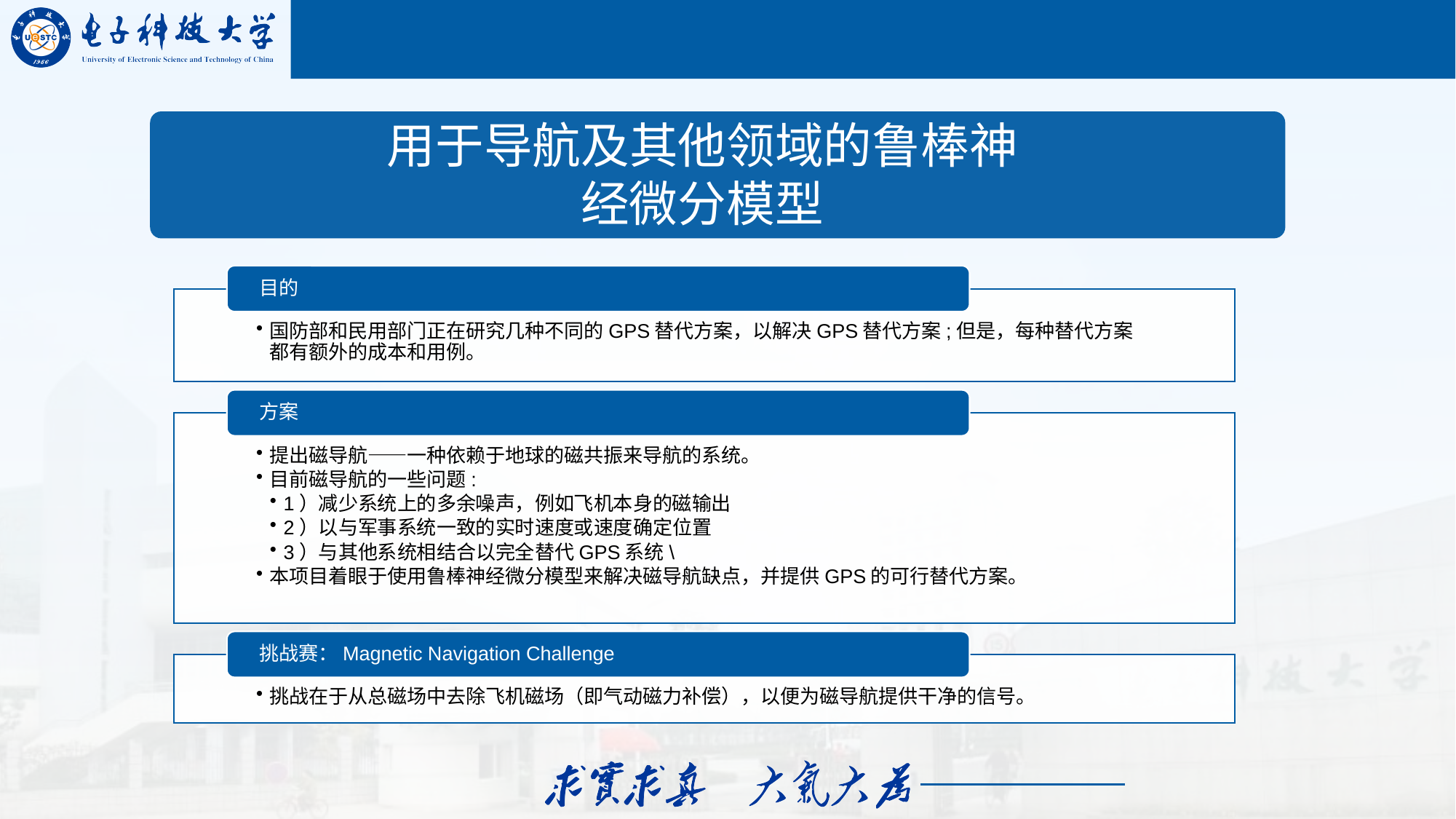

用于导航及其他领域的鲁棒神经微分模型

国防部和民用部门正在研究几种不同的GPS替代方案，以解决GPS替代方案;但是，每种替代方案都有额外的成本和用例。
目的
提出磁导航——一种依赖于地球的磁共振来导航的系统。
目前磁导航的一些问题:
1）减少系统上的多余噪声，例如飞机本身的磁输出
2）以与军事系统一致的实时速度或速度确定位置
3）与其他系统相结合以完全替代GPS系统\
本项目着眼于使用鲁棒神经微分模型来解决磁导航缺点，并提供GPS的可行替代方案。
方案
挑战在于从总磁场中去除飞机磁场（即气动磁力补偿），以便为磁导航提供干净的信号。
挑战赛：Magnetic Navigation Challenge